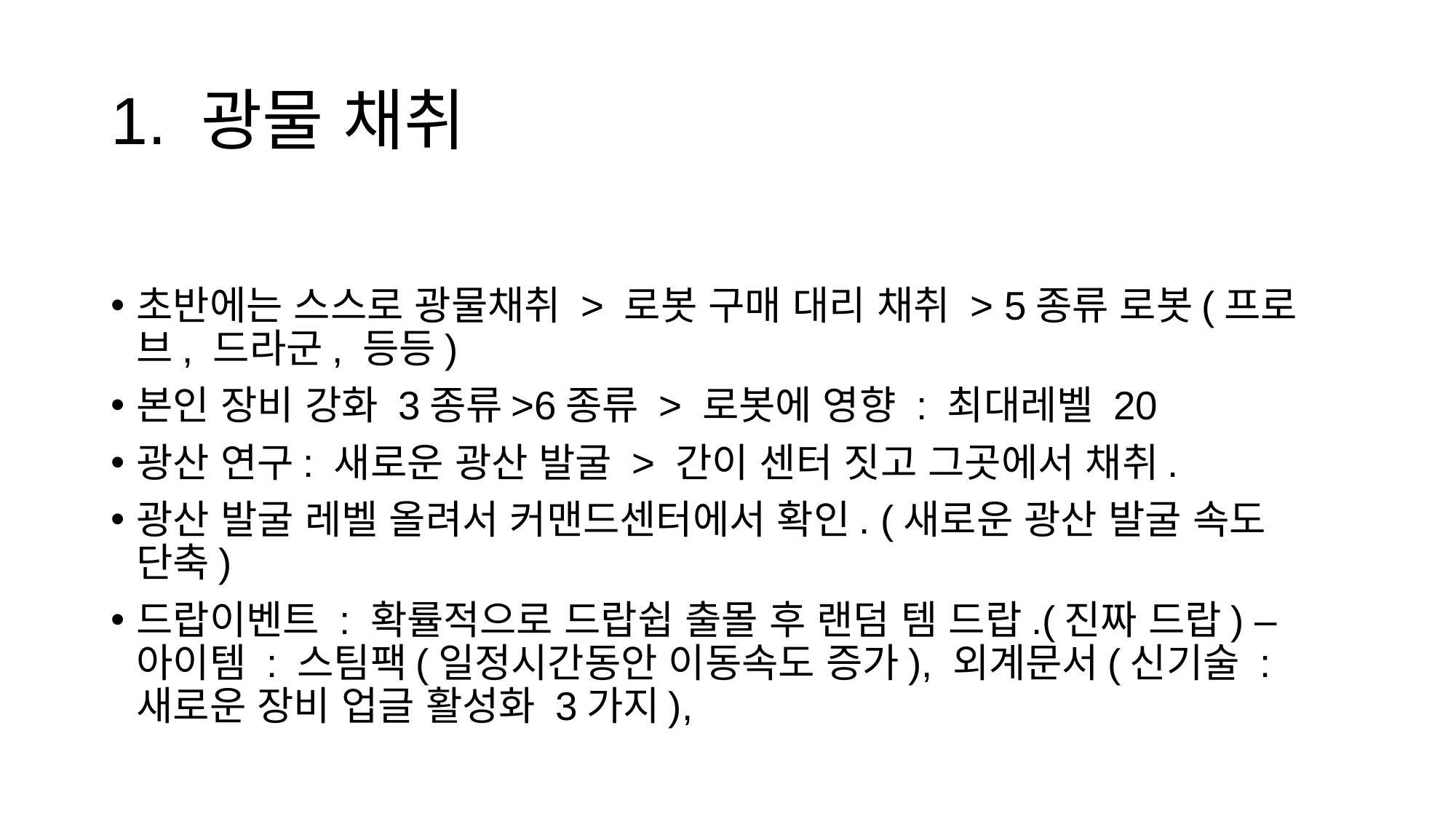

# 1. 광물 채취

초반에는 스스로 광물채취 > 로봇 구매 대리 채취 > 5종류 로봇(프로브, 드라군, 등등)
본인 장비 강화 3종류>6종류 > 로봇에 영향 : 최대레벨 20
광산 연구: 새로운 광산 발굴 > 간이 센터 짓고 그곳에서 채취.
광산 발굴 레벨 올려서 커맨드센터에서 확인. (새로운 광산 발굴 속도 단축)
드랍이벤트 : 확률적으로 드랍쉽 출몰 후 랜덤 템 드랍.(진짜 드랍) – 아이템 : 스팀팩(일정시간동안 이동속도 증가), 외계문서(신기술 : 새로운 장비 업글 활성화 3가지),